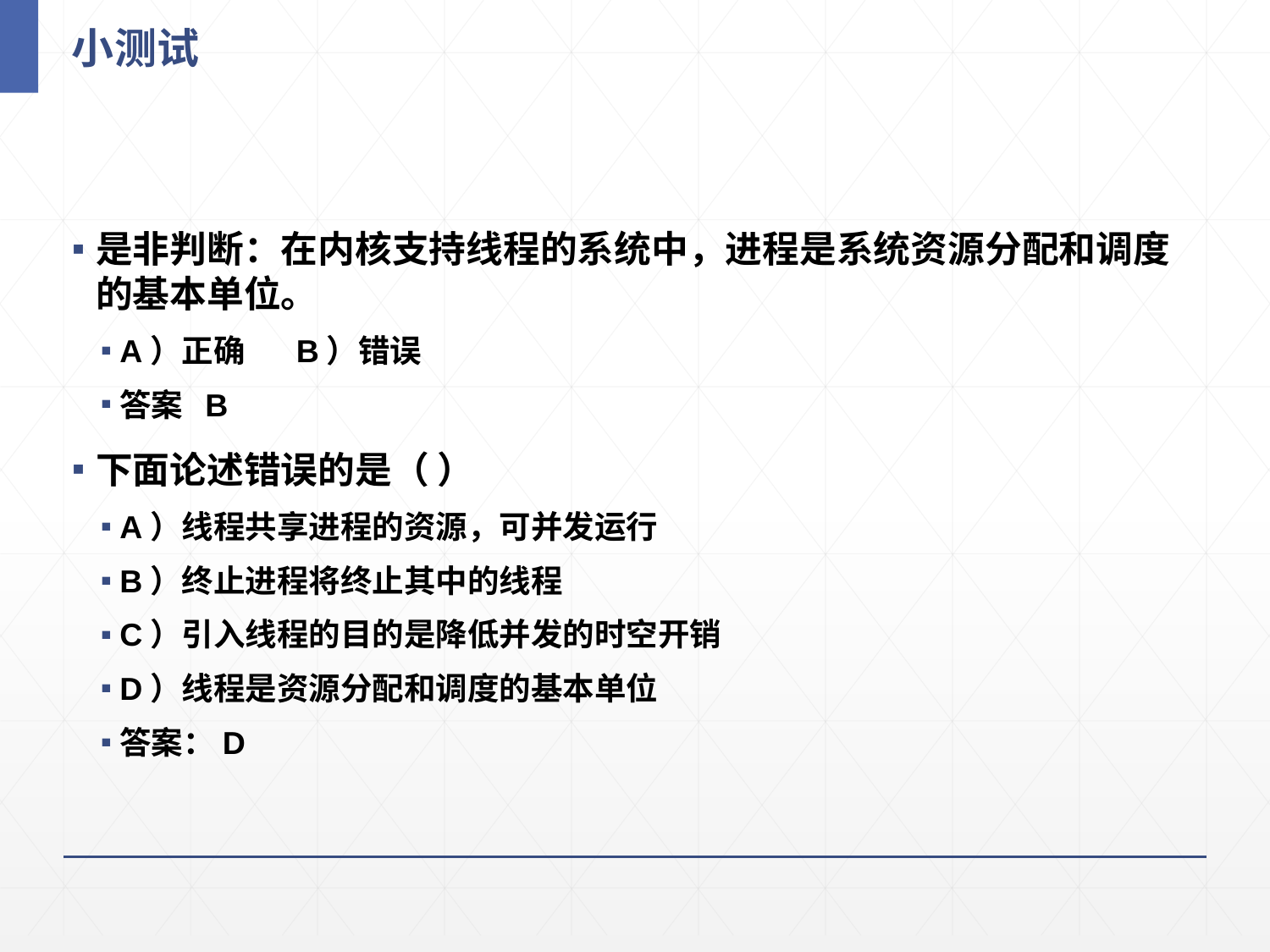

# 小测试
是非判断：在内核支持线程的系统中，进程是系统资源分配和调度的基本单位。
A）正确      B）错误
答案  B
下面论述错误的是（ ）
A）线程共享进程的资源，可并发运行
B）终止进程将终止其中的线程
C）引入线程的目的是降低并发的时空开销
D）线程是资源分配和调度的基本单位
答案：D